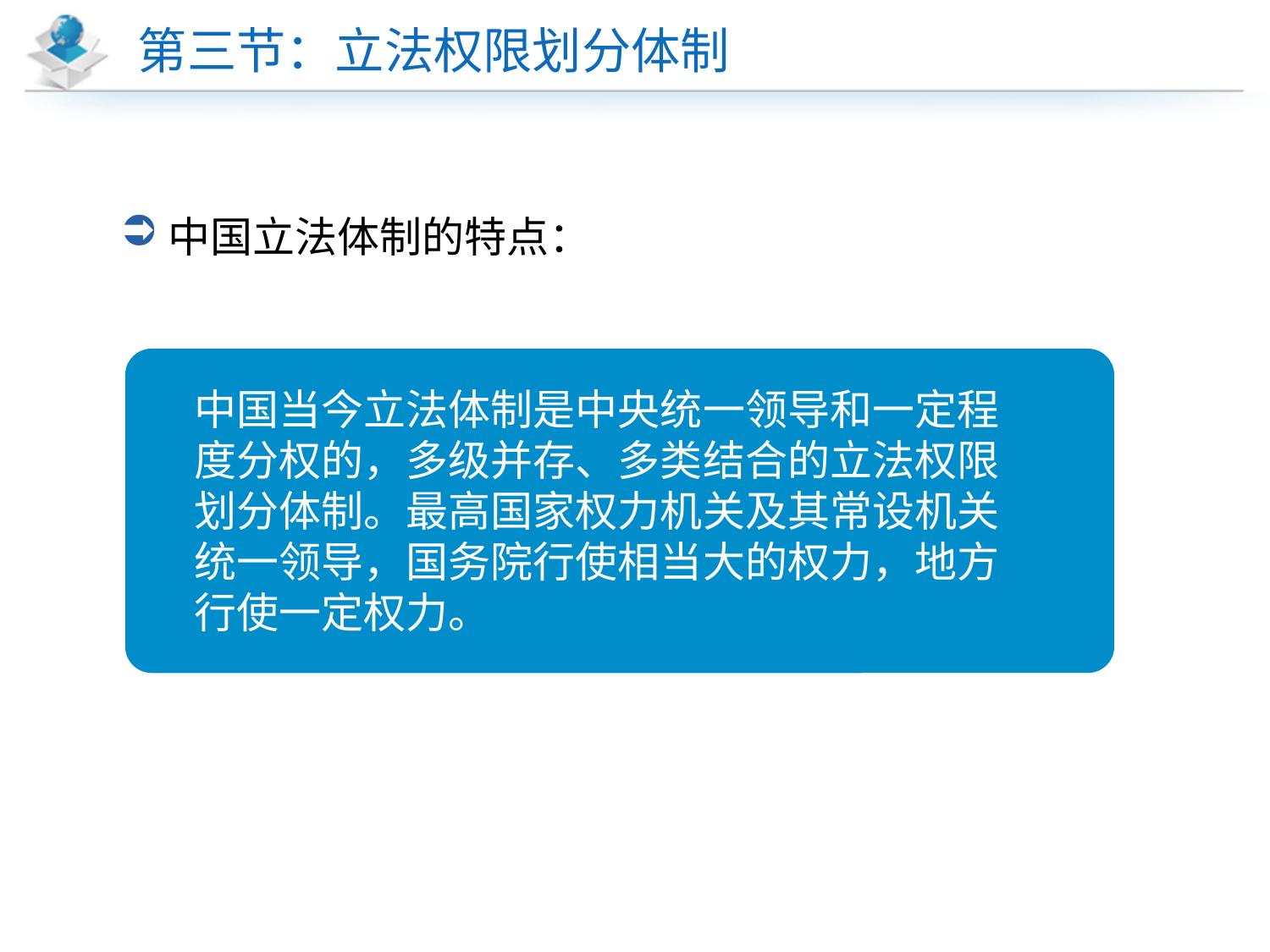

# 第三节：立法权限划分体制
中国立法体制的特点：

中国当今立法体制是中央统一领导和一定程度分权的，多级并存、多类结合的立法权限划分体制。最高国家权力机关及其常设机关统一领导，国务院行使相当大的权力，地方行使一定权力。